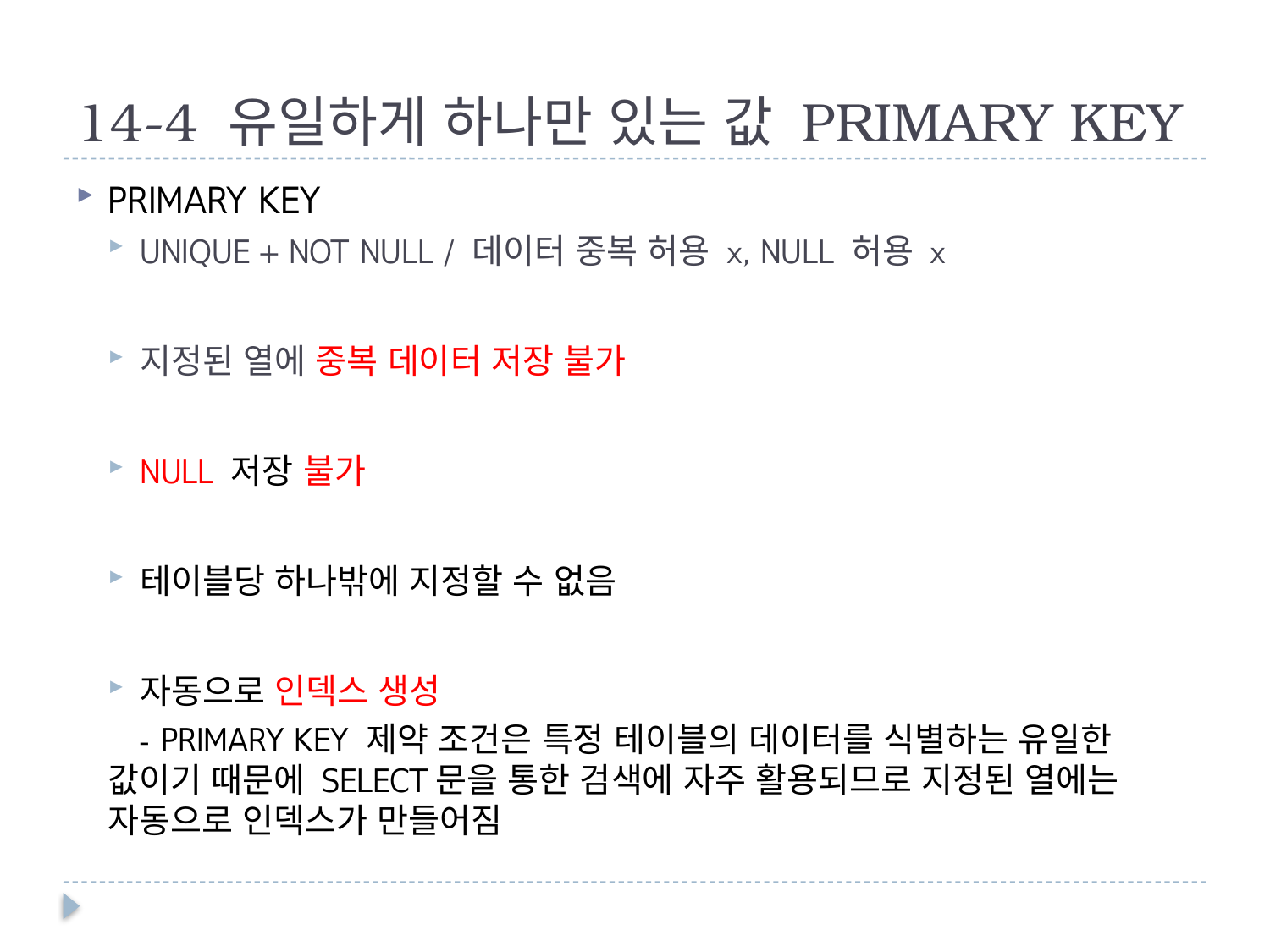

# 14-4 유일하게 하나만 있는 값 PRIMARY KEY
PRIMARY KEY
UNIQUE + NOT NULL / 데이터 중복 허용 x, NULL 허용 x

지정된 열에 중복 데이터 저장 불가

NULL 저장 불가

테이블당 하나밖에 지정할 수 없음

자동으로 인덱스 생성
   - PRIMARY KEY 제약 조건은 특정 테이블의 데이터를 식별하는 유일한 값이기 때문에 SELECT문을 통한 검색에 자주 활용되므로 지정된 열에는 자동으로 인덱스가 만들어짐